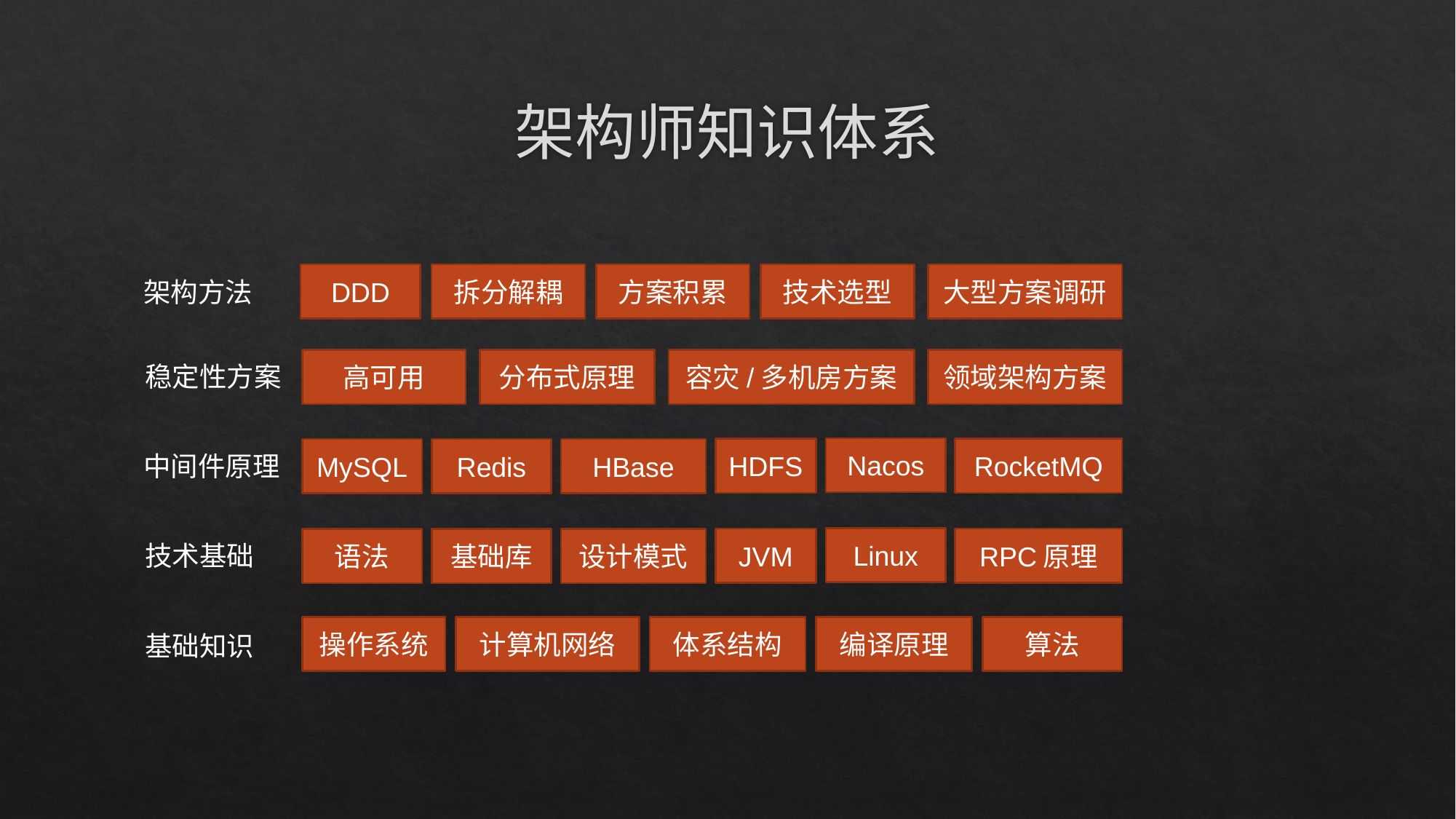

# 架构师知识体系
DDD
拆分解耦
方案积累
技术选型
大型方案调研
架构方法
高可用
分布式原理
容灾/多机房方案
领域架构方案
稳定性方案
Nacos
HDFS
RocketMQ
MySQL
Redis
HBase
中间件原理
Linux
JVM
RPC原理
语法
基础库
设计模式
技术基础
操作系统
计算机网络
体系结构
编译原理
算法
基础知识